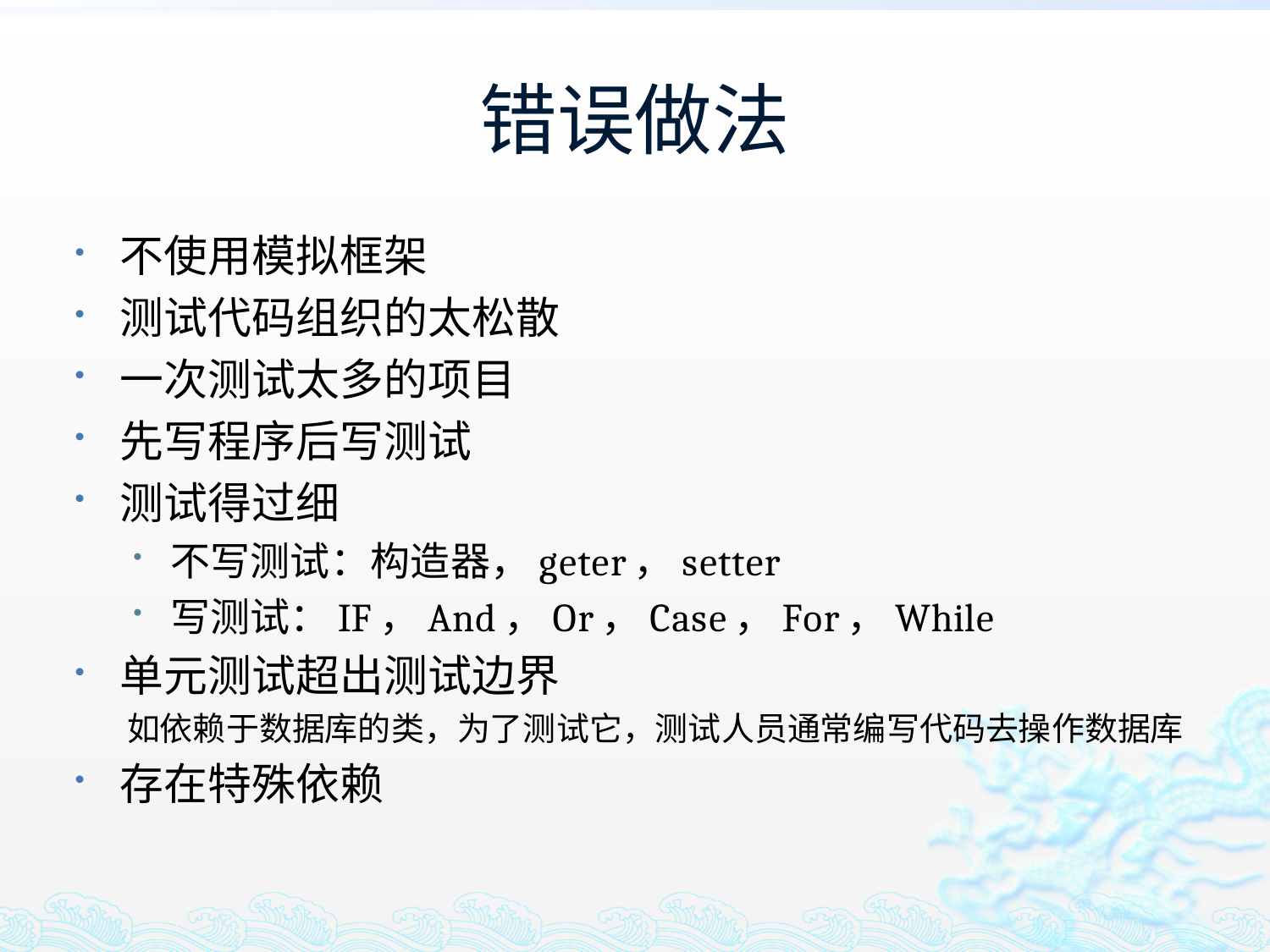

# 错误做法
不使用模拟框架
测试代码组织的太松散
一次测试太多的项目
先写程序后写测试
测试得过细
不写测试：构造器，geter，setter
写测试：IF，And，Or，Case，For，While
单元测试超出测试边界
如依赖于数据库的类，为了测试它，测试人员通常编写代码去操作数据库
存在特殊依赖